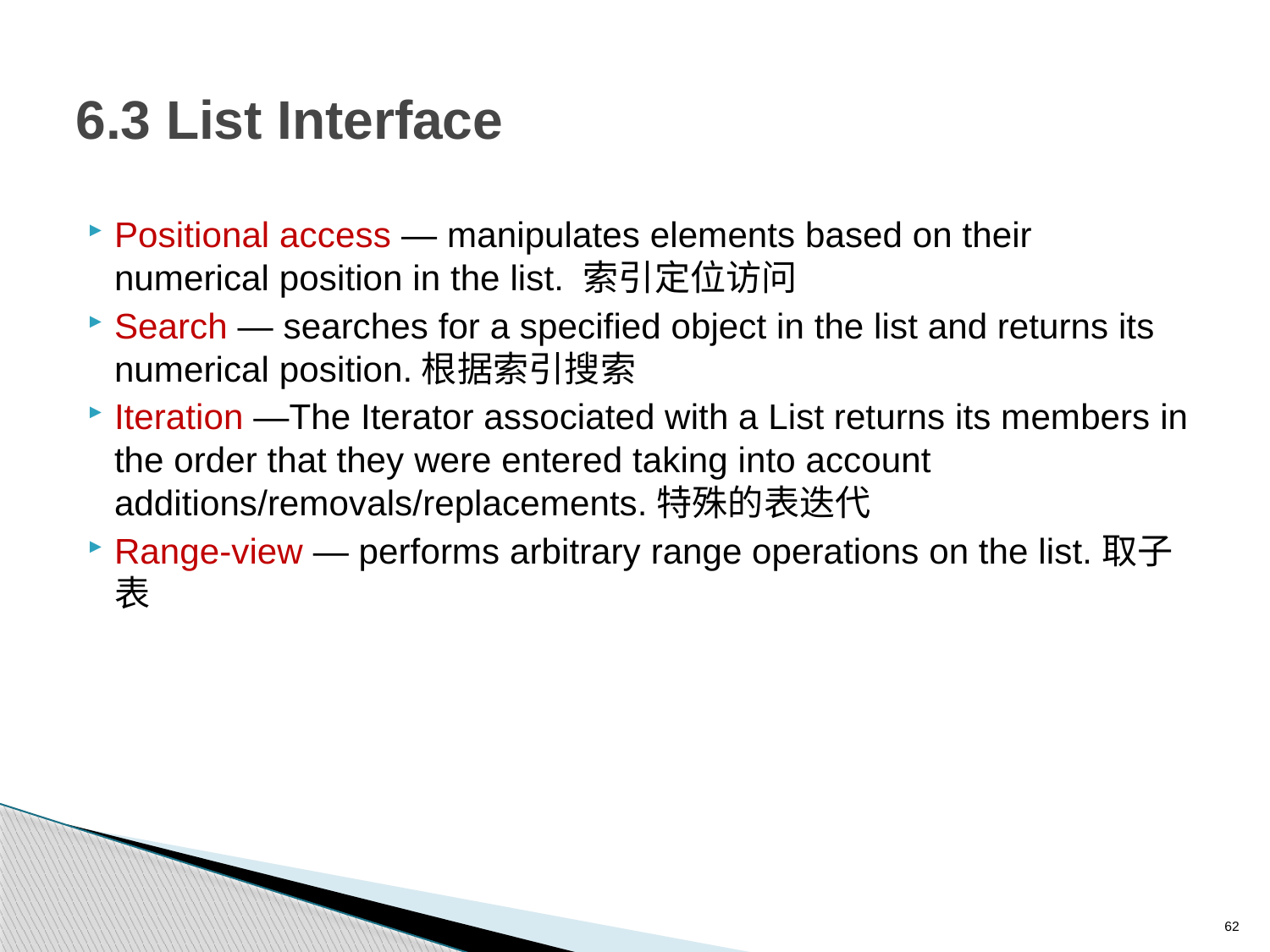

# 6.3 List Interface
Positional access — manipulates elements based on their numerical position in the list. 索引定位访问
Search — searches for a specified object in the list and returns its numerical position.根据索引搜索
Iteration —The Iterator associated with a List returns its members in the order that they were entered taking into account additions/removals/replacements.特殊的表迭代
Range-view — performs arbitrary range operations on the list.取子表

62